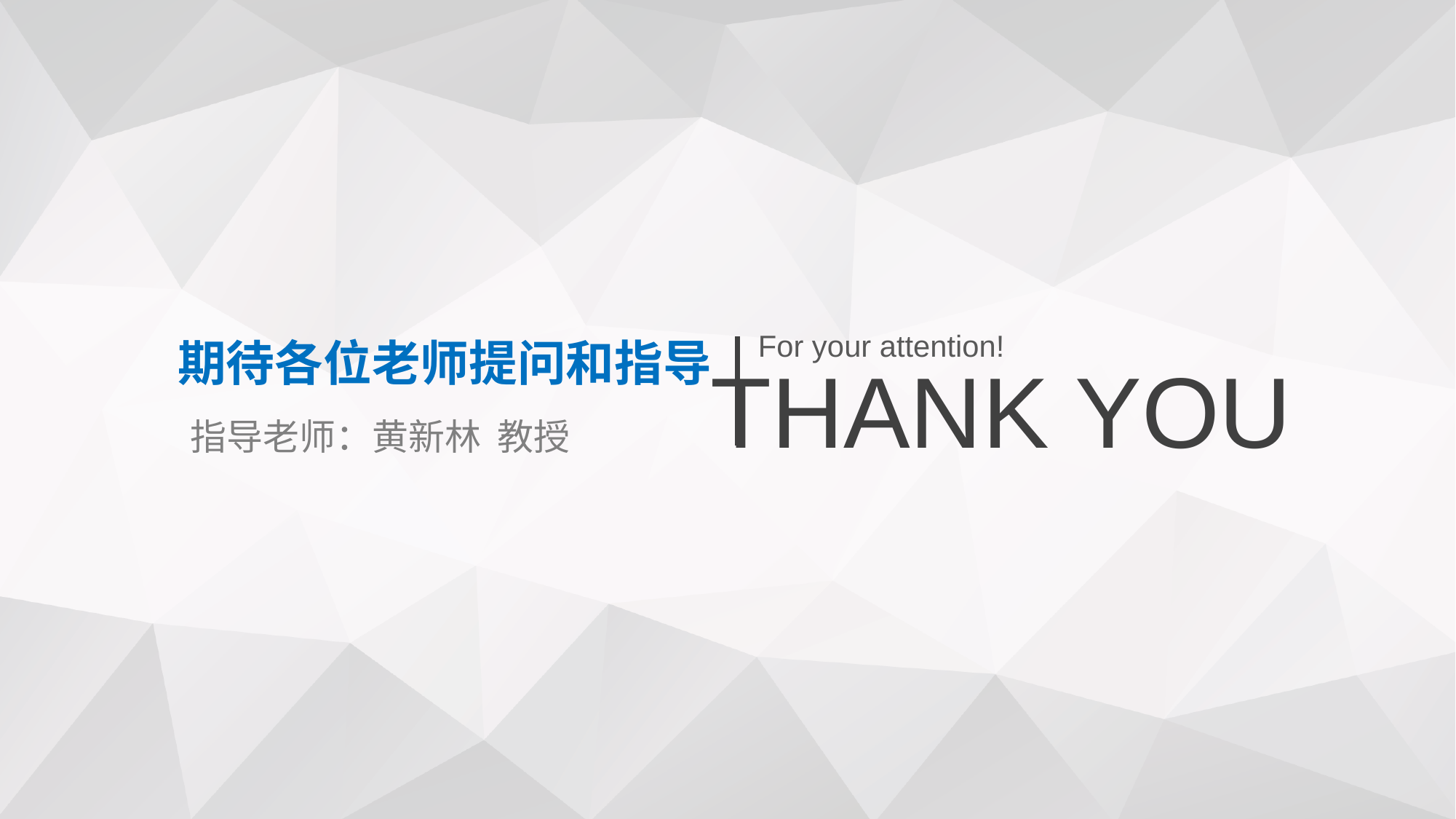

For your attention!
期待各位老师提问和指导
THANK YOU
指导老师：黄新林  教授